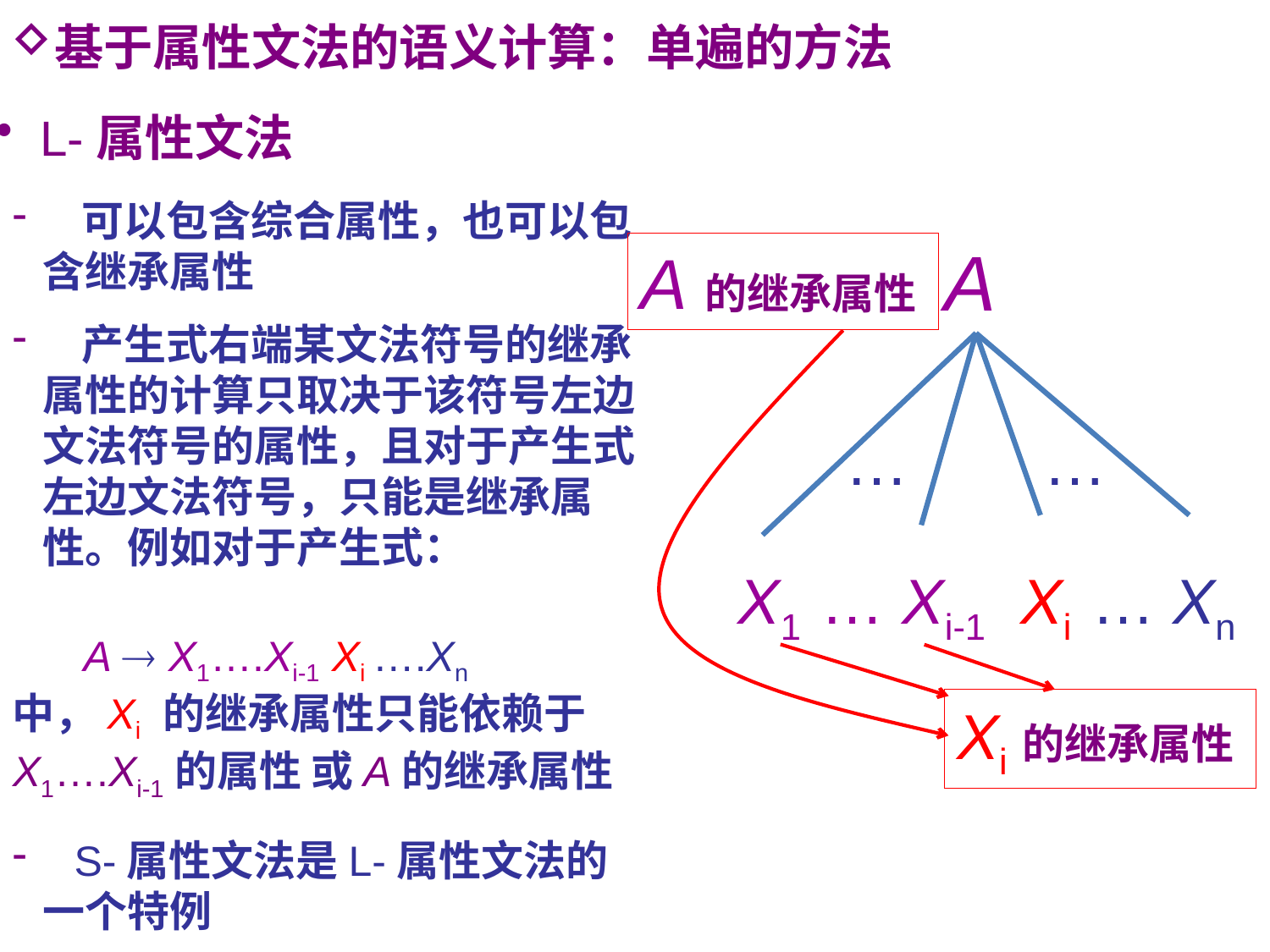

基于属性文法的语义计算：单遍的方法

 L-属性文法
   可以包含综合属性，也可以包含继承属性

   产生式右端某文法符号的继承属性的计算只取决于该符号左边文法符号的属性，且对于产生式左边文法符号，只能是继承属性。例如对于产生式：
      A → X1….Xi-1 Xi ….Xn
中，Xi 的继承属性只能依赖于X1….Xi-1的属性 或A的继承属性
   S-属性文法是L-属性文法的一个特例
A
A的继承属性

…
…
X1  … Xi-1  Xi  … Xn
Xi的继承属性